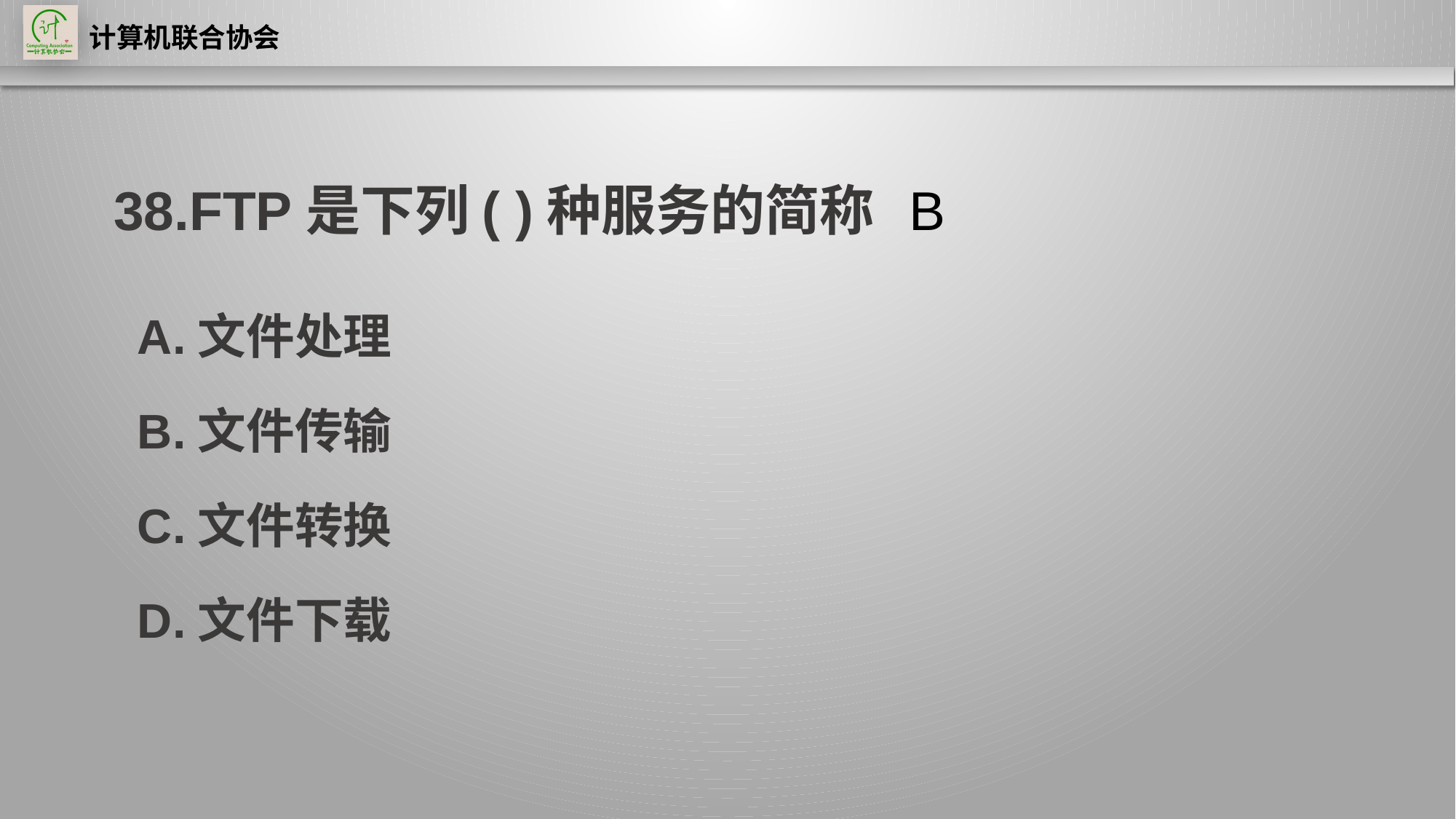

B
38.FTP是下列( )种服务的简称
A.文件处理
B.文件传输
C.文件转换
D.文件下载